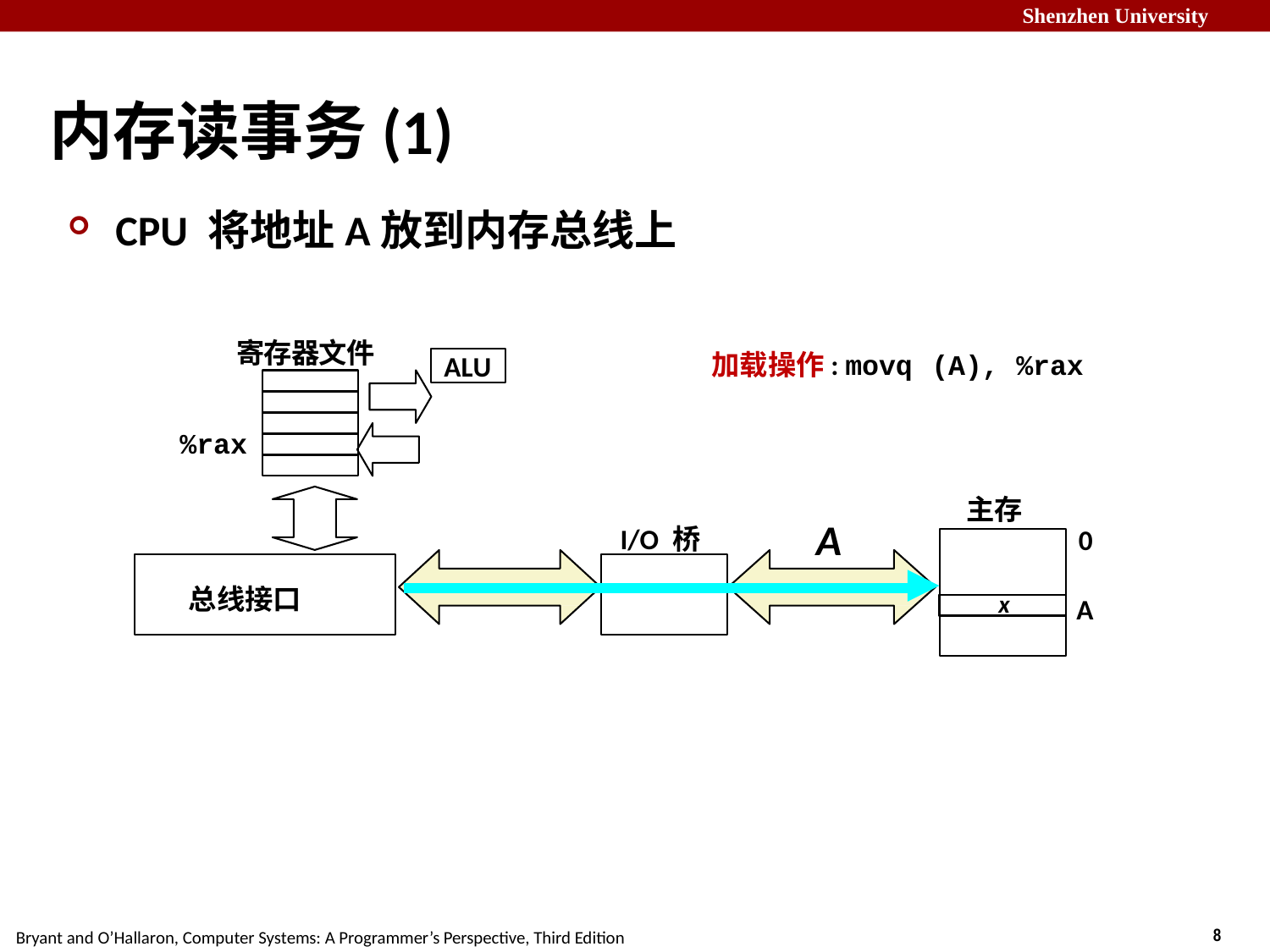

# 内存读事务(1)
CPU 将地址A放到内存总线上
寄存器文件
加载操作: movq
(A), %rax
ALU

%rax

主存
A
I/O 桥
0

总线接口

x
A